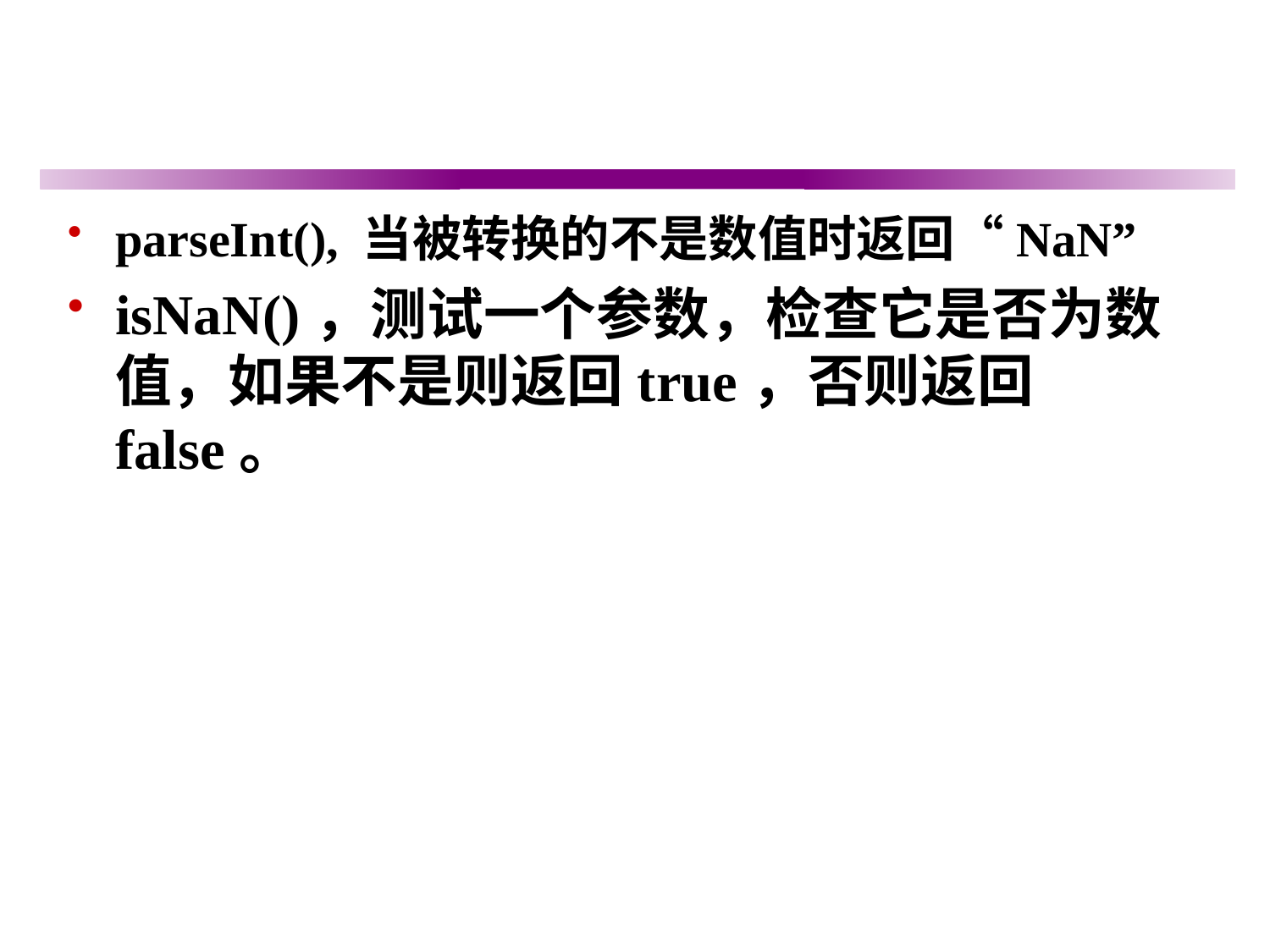

#
parseInt(), 当被转换的不是数值时返回“NaN”
isNaN()，测试一个参数，检查它是否为数值，如果不是则返回true，否则返回false。